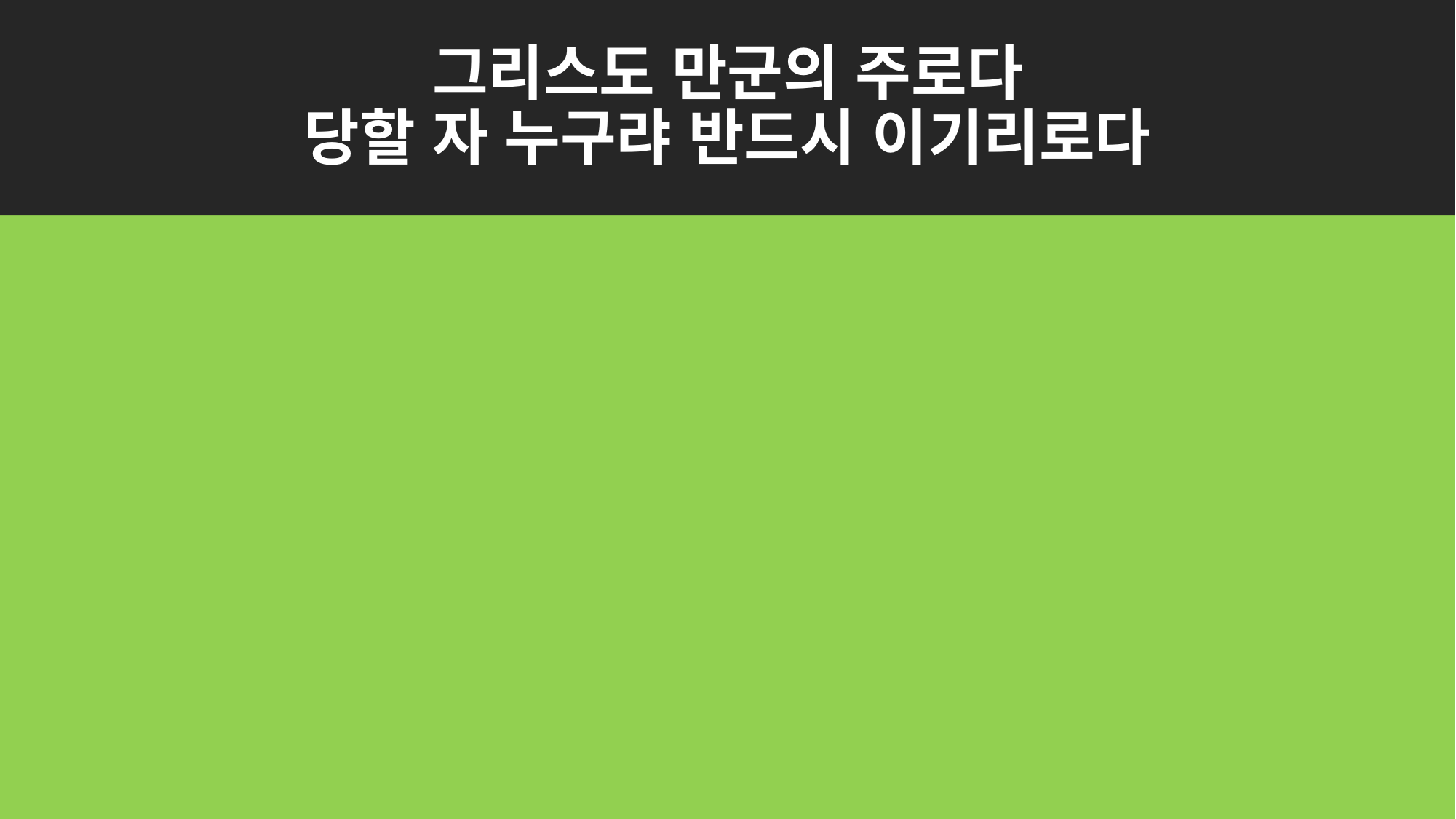

# 그리스도 만군의 주로다
당할 자 누구랴 반드시 이기리로다